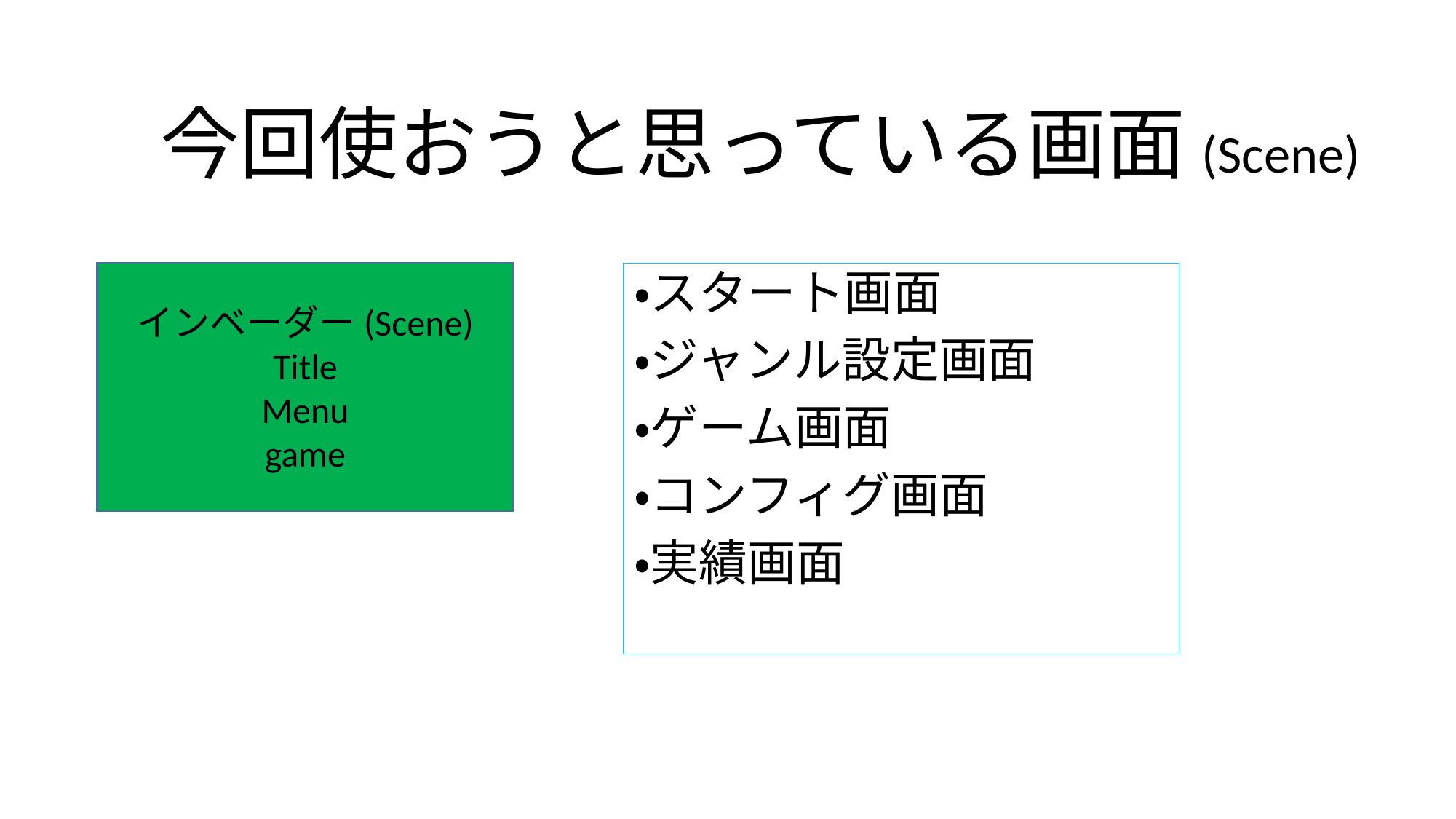

# 今回使おうと思っている画面(Scene)
・スタート画面
・ジャンル設定画面
・ゲーム画面
・コンフィグ画面
・実績画面
インベーダー(Scene)
Title
Menu
game